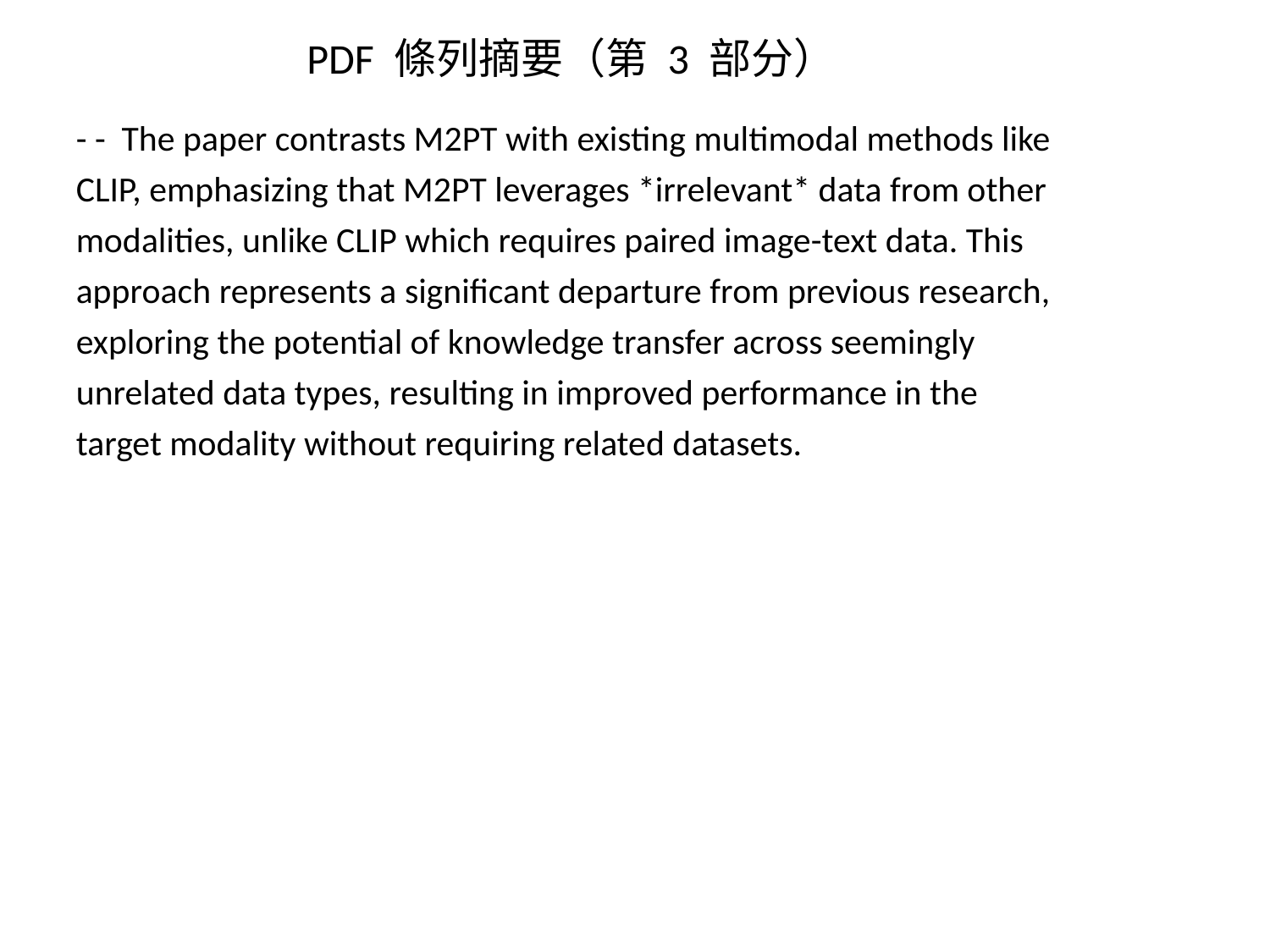

PDF 條列摘要（第 3 部分）

- -  The paper contrasts M2PT with existing multimodal methods like CLIP, emphasizing that M2PT leverages *irrelevant* data from other modalities, unlike CLIP which requires paired image-text data. This approach represents a significant departure from previous research, exploring the potential of knowledge transfer across seemingly unrelated data types, resulting in improved performance in the target modality without requiring related datasets.